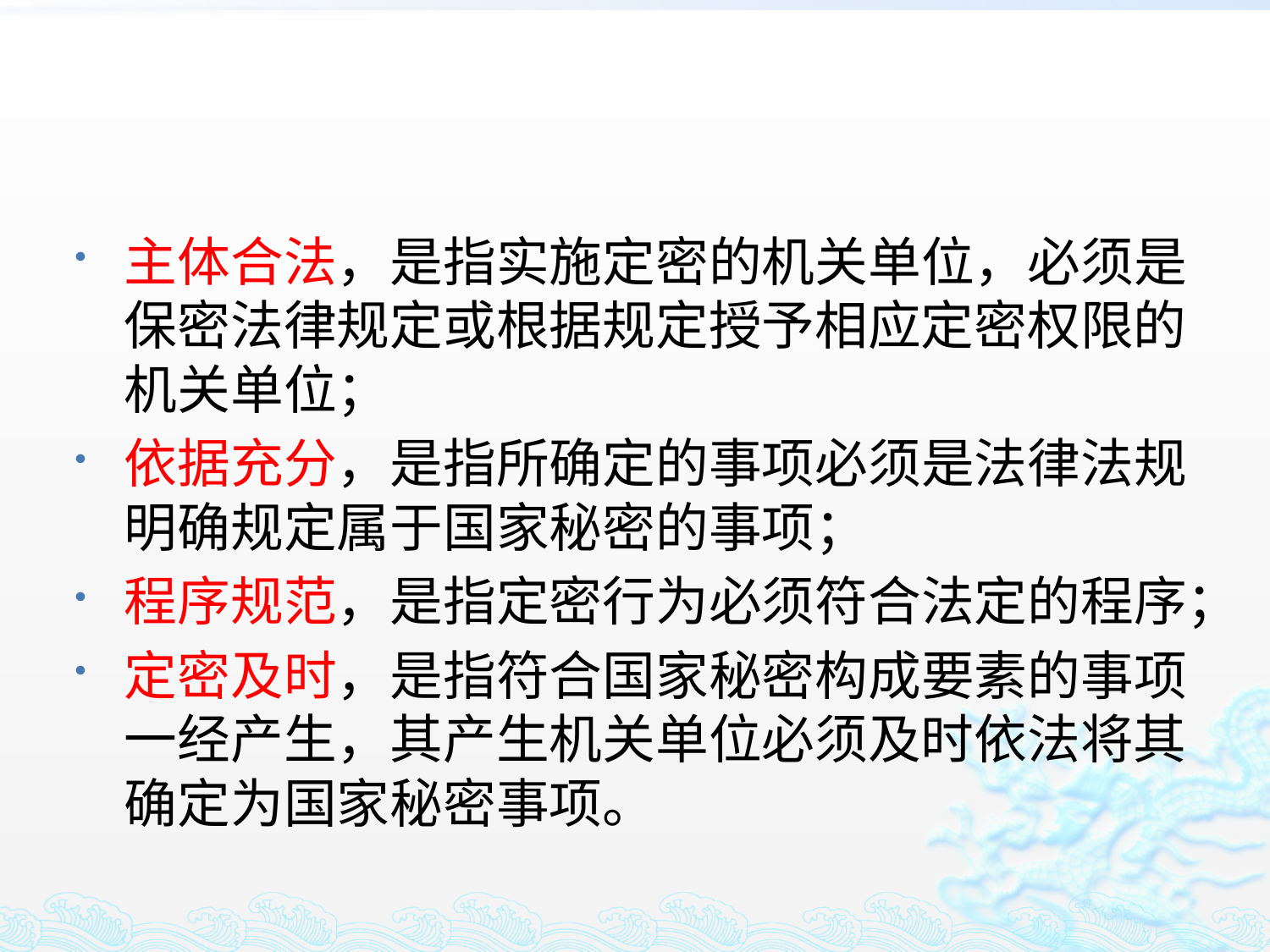

#
主体合法，是指实施定密的机关单位，必须是保密法律规定或根据规定授予相应定密权限的机关单位；
依据充分，是指所确定的事项必须是法律法规明确规定属于国家秘密的事项；
程序规范，是指定密行为必须符合法定的程序；
定密及时，是指符合国家秘密构成要素的事项一经产生，其产生机关单位必须及时依法将其确定为国家秘密事项。